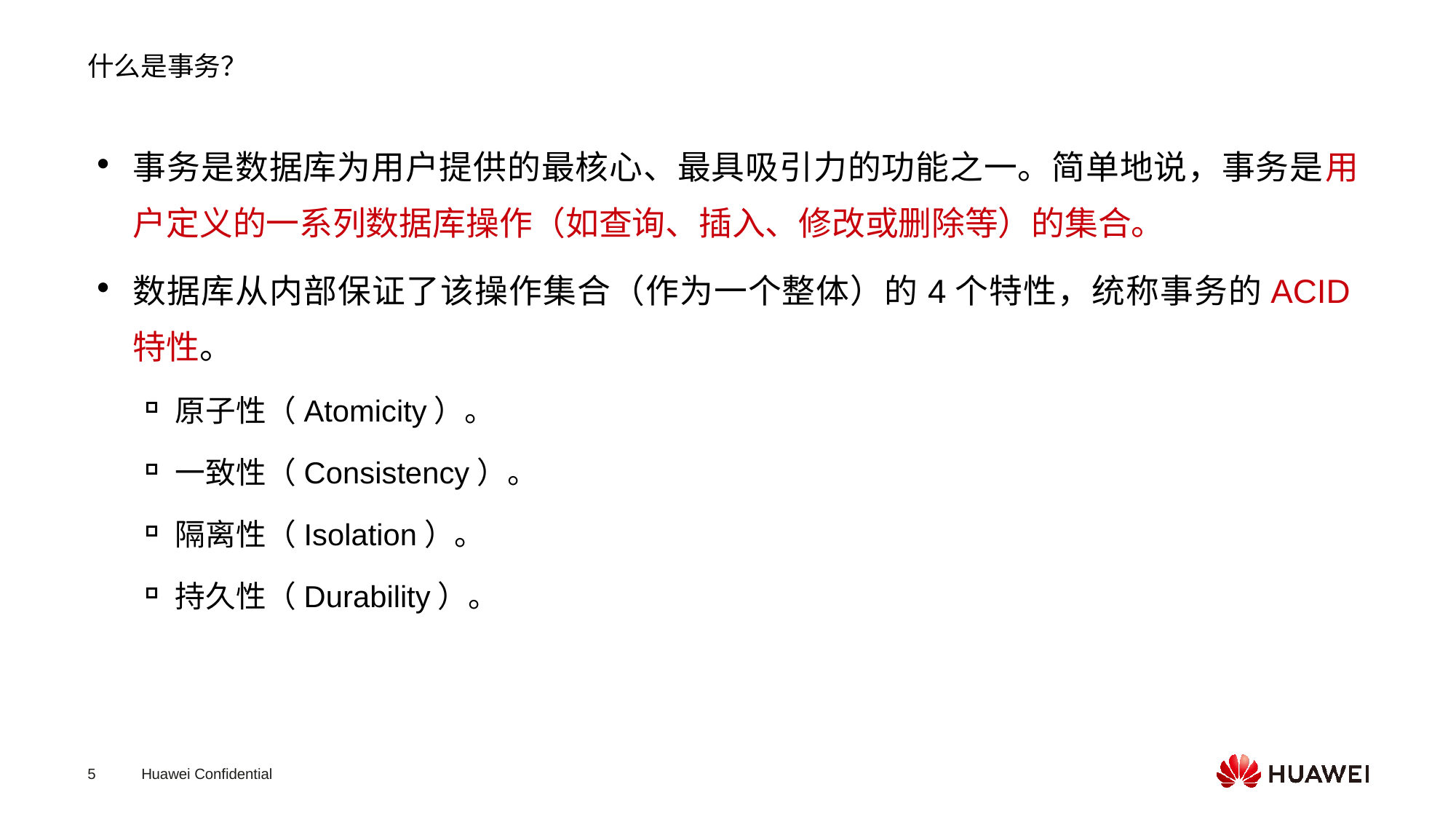

# 什么是事务？
事务是数据库为用户提供的最核心、最具吸引力的功能之一。简单地说，事务是用户定义的一系列数据库操作（如查询、插入、修改或删除等）的集合。
数据库从内部保证了该操作集合（作为一个整体）的4个特性，统称事务的ACID特性。
原子性（Atomicity）。
一致性（Consistency）。
隔离性（Isolation）。
持久性（Durability）。